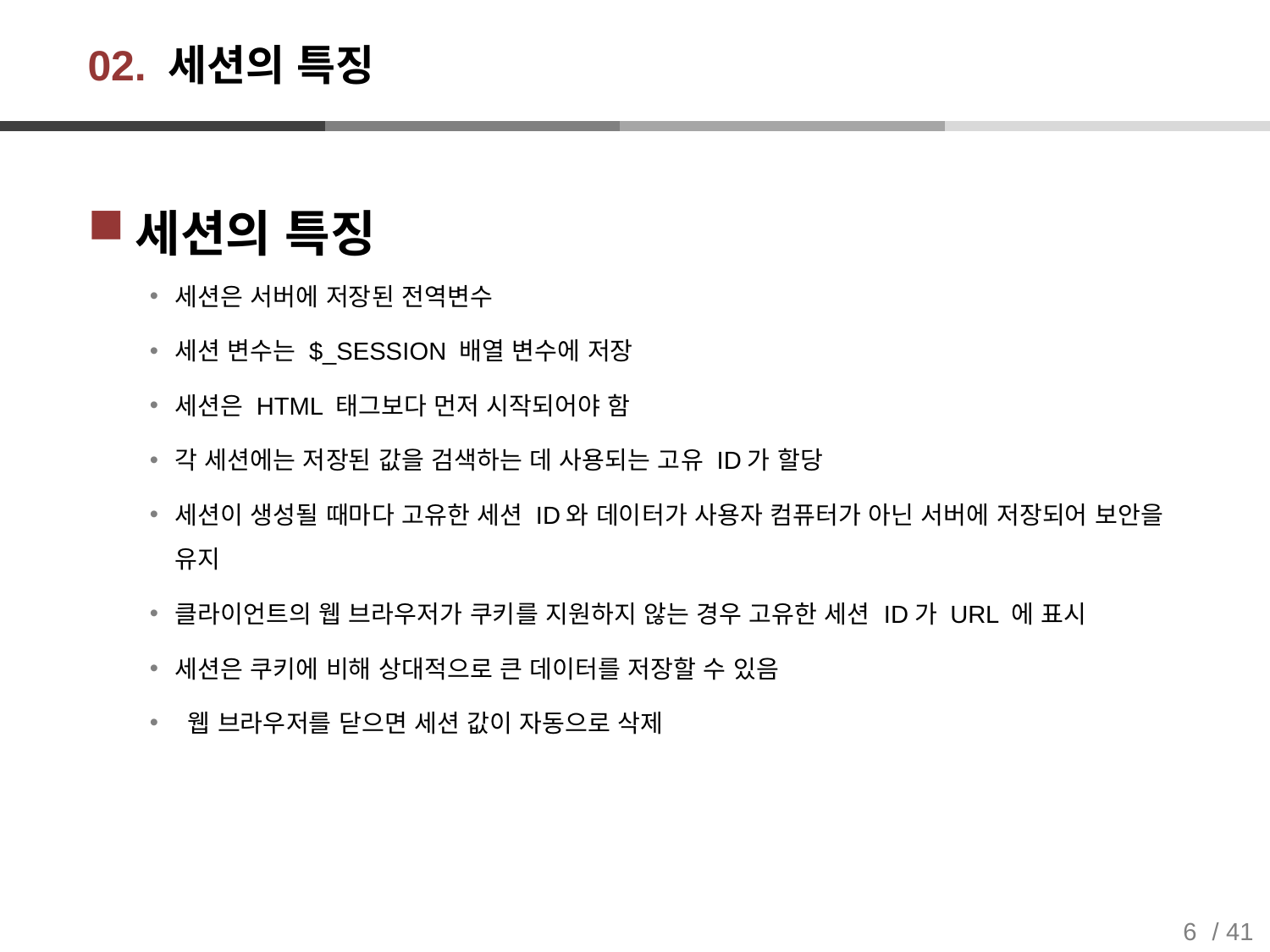

# 02. 세션의 특징
세션의 특징
세션은 서버에 저장된 전역변수
세션 변수는 $_SESSION 배열 변수에 저장
세션은 HTML 태그보다 먼저 시작되어야 함
각 세션에는 저장된 값을 검색하는 데 사용되는 고유 ID가 할당
세션이 생성될 때마다 고유한 세션 ID와 데이터가 사용자 컴퓨터가 아닌 서버에 저장되어 보안을 유지
클라이언트의 웹 브라우저가 쿠키를 지원하지 않는 경우 고유한 세션 ID가 URL 에 표시
세션은 쿠키에 비해 상대적으로 큰 데이터를 저장할 수 있음
 웹 브라우저를 닫으면 세션 값이 자동으로 삭제